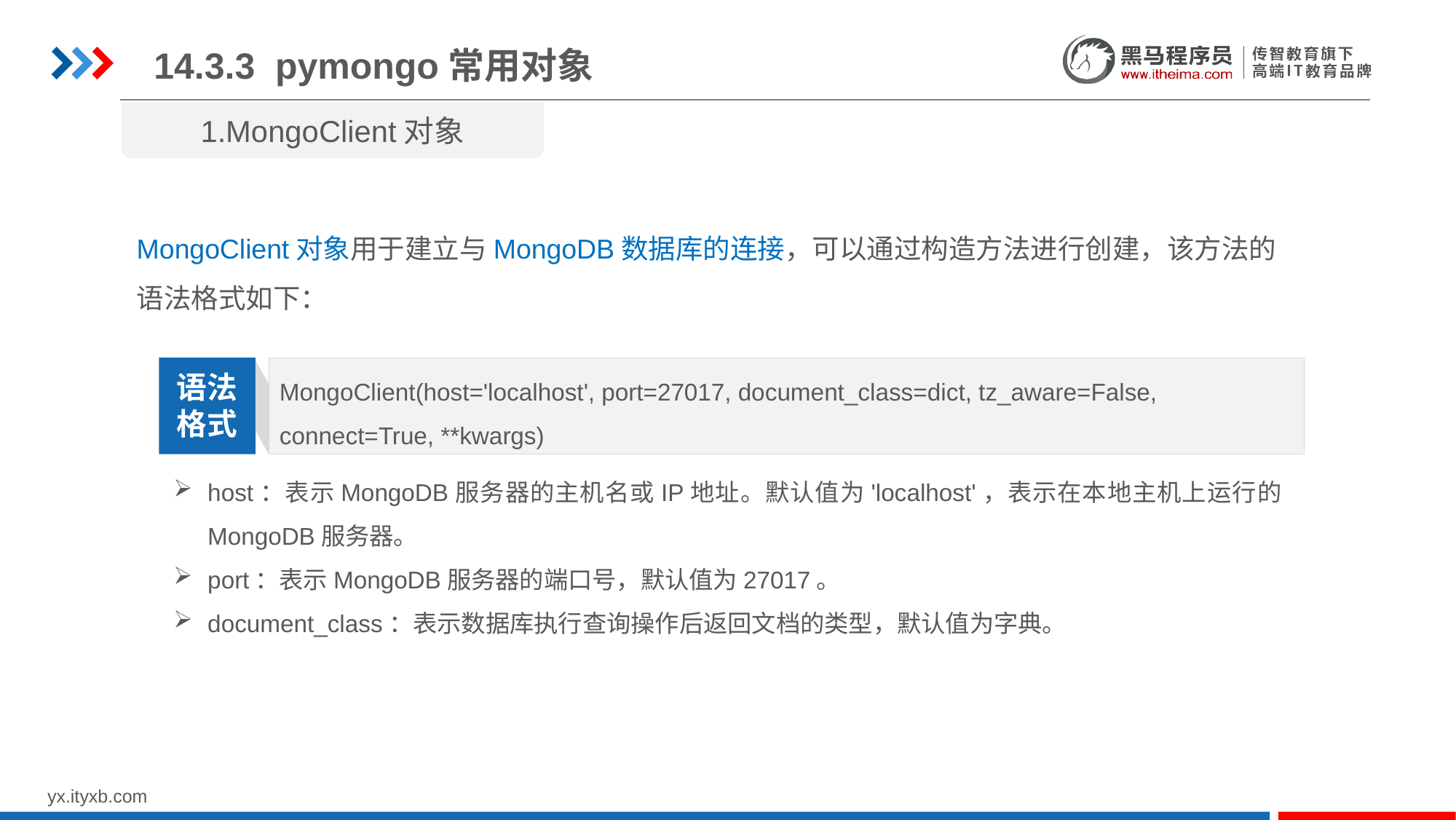

14.3.3  pymongo常用对象

1.MongoClient对象
MongoClient对象用于建立与MongoDB数据库的连接，可以通过构造方法进行创建，该方法的语法格式如下：

MongoClient(host='localhost', port=27017, document_class=dict, tz_aware=False,
connect=True, **kwargs)

语法
格式
host：表示MongoDB服务器的主机名或IP地址。默认值为'localhost'，表示在本地主机上运行的MongoDB服务器。
port：表示MongoDB服务器的端口号，默认值为27017。
document_class：表示数据库执行查询操作后返回文档的类型，默认值为字典。